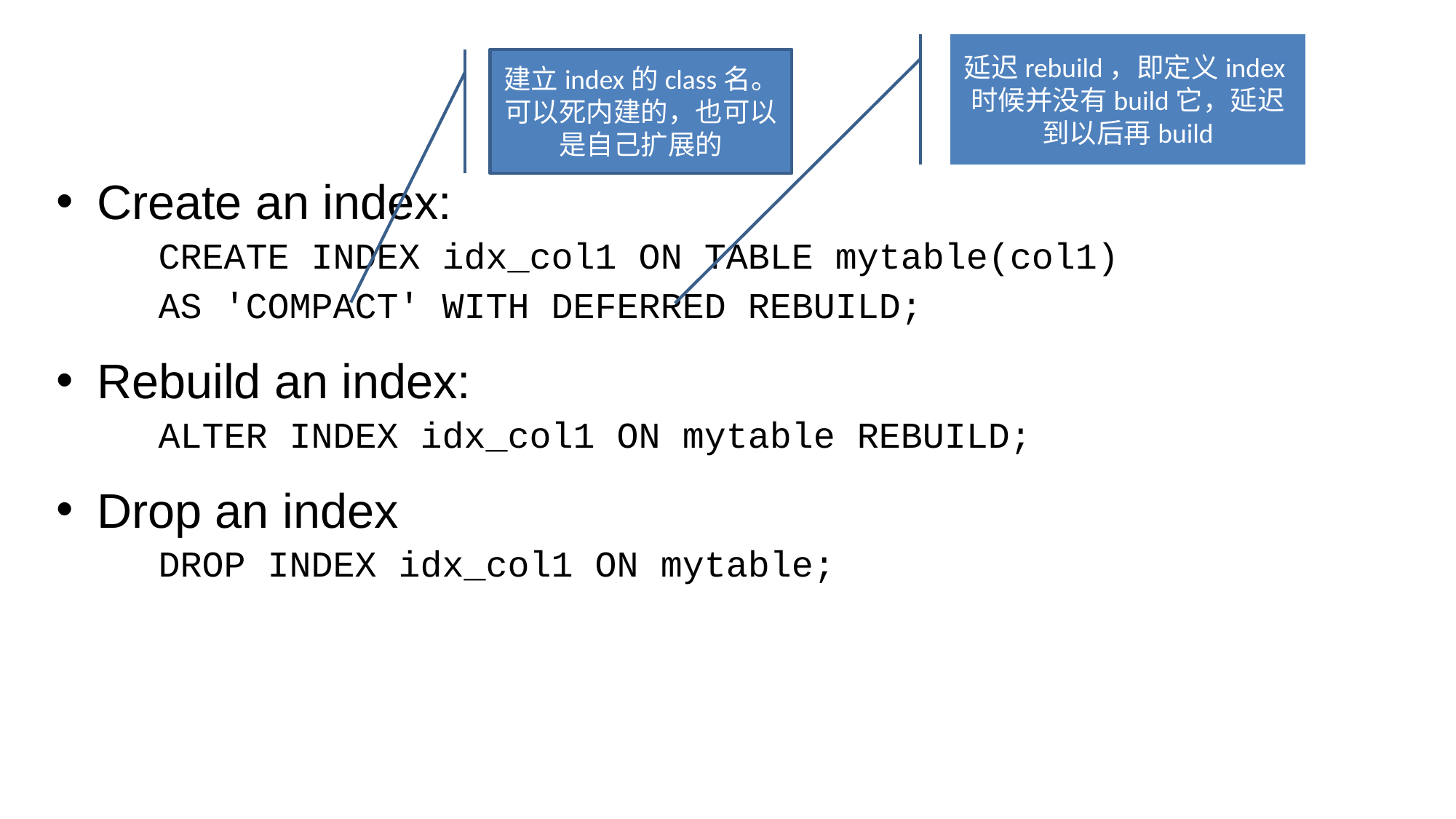

延迟rebuild，即定义index时候并没有build它，延迟到以后再build
建立index的class名。可以死内建的，也可以是自己扩展的
Create an index:
CREATE INDEX idx_col1 ON TABLE mytable(col1)
AS 'COMPACT' WITH DEFERRED REBUILD;
Rebuild an index:
ALTER INDEX idx_col1 ON mytable REBUILD;
Drop an index
DROP INDEX idx_col1 ON mytable;